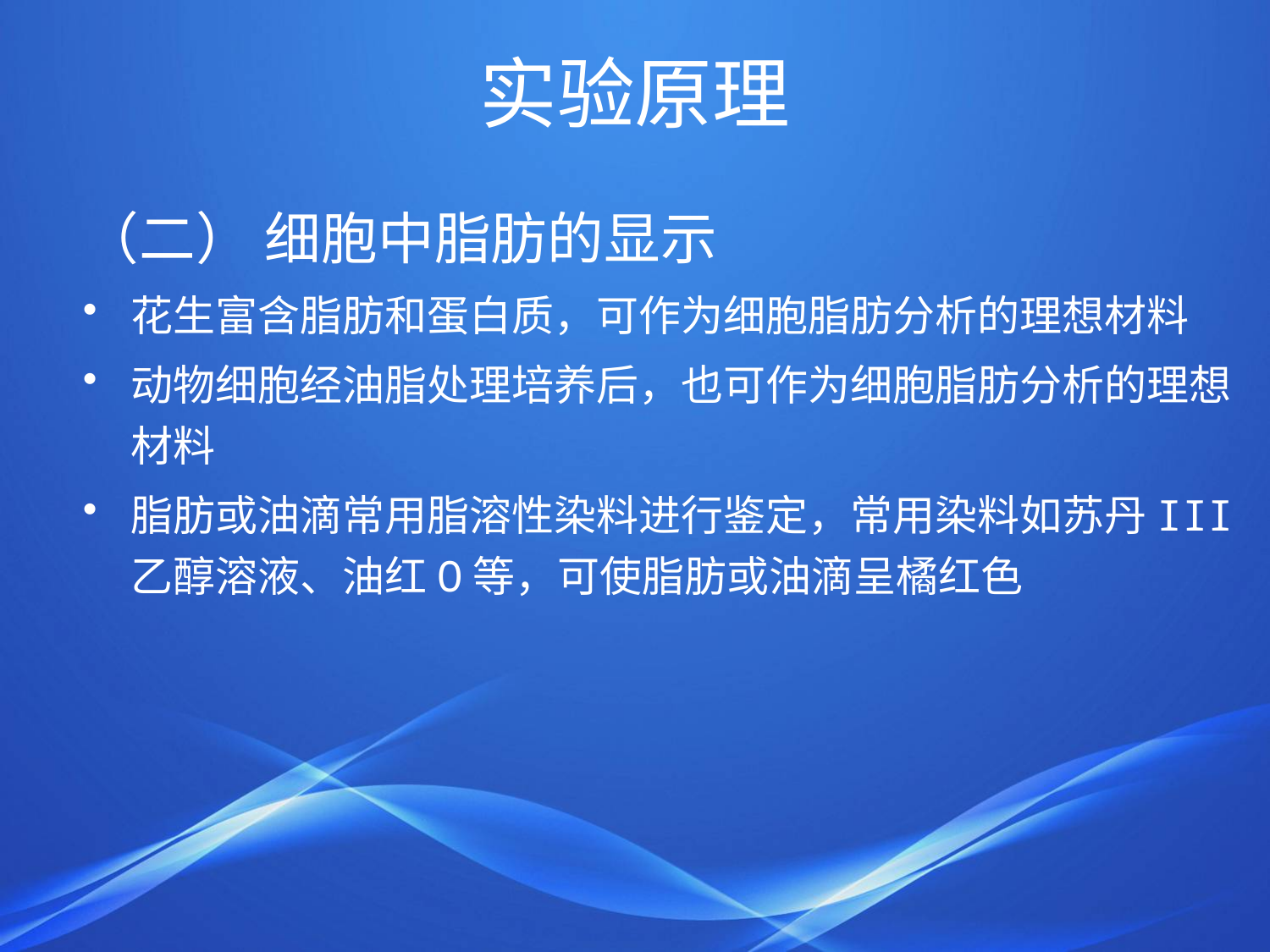

# 实验原理
（二） 细胞中脂肪的显示
花生富含脂肪和蛋白质，可作为细胞脂肪分析的理想材料
动物细胞经油脂处理培养后，也可作为细胞脂肪分析的理想材料
脂肪或油滴常用脂溶性染料进行鉴定，常用染料如苏丹III乙醇溶液、油红O等，可使脂肪或油滴呈橘红色